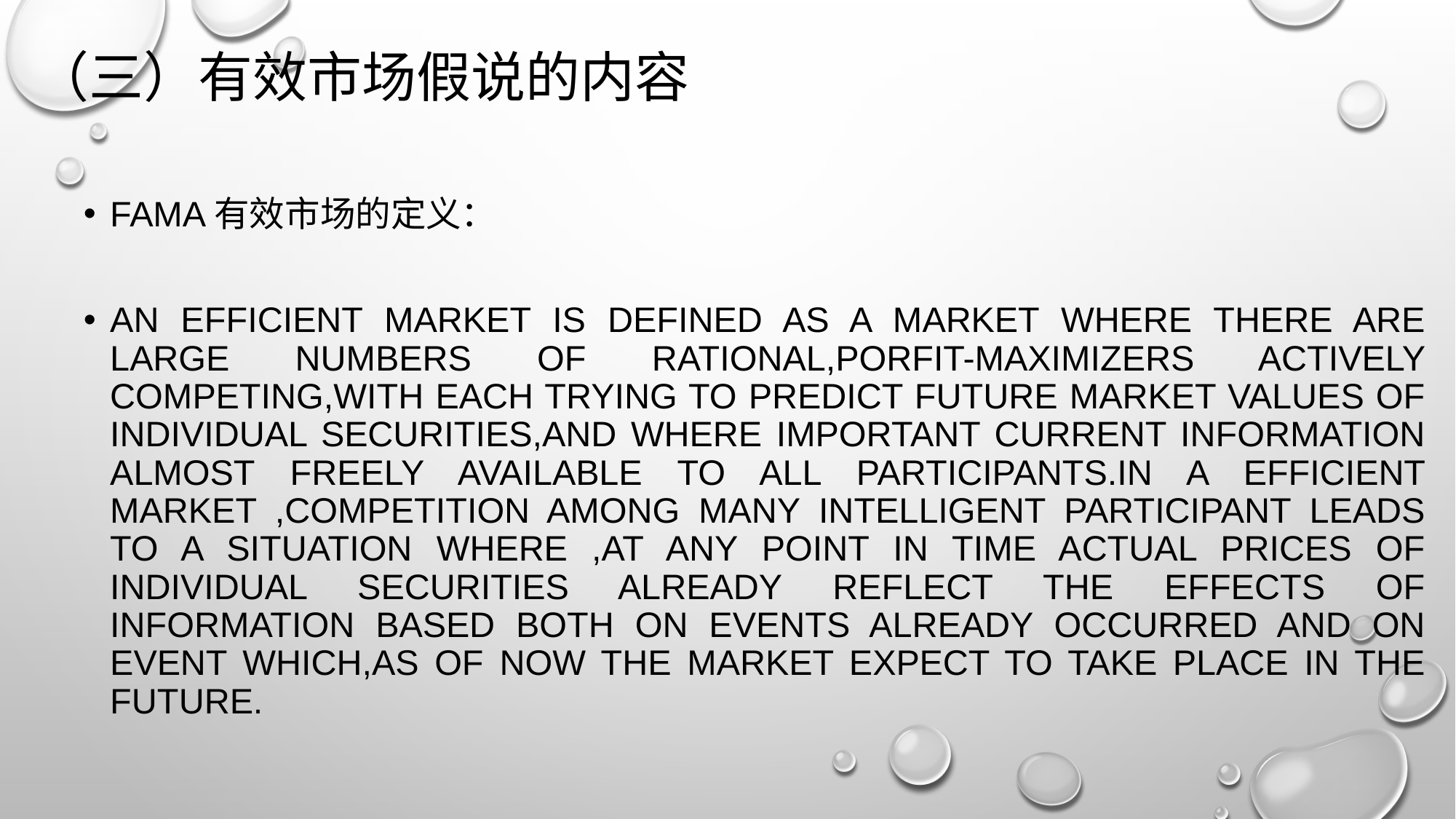

# （三）有效市场假说的内容
Fama有效市场的定义：

An efficient market is defined as a market where there are large numbers of rational,porfit-maximizers actively competing,with each trying to predict future market values of individual securities,and where important current information almost freely available to all participants.In a efficient market ,competition among many intelligent participant leads to a situation where ,at any point in time actual prices of individual securities already reflect the effects of information based both on events already occurred and on event which,as of now the market expect to take place in the future.